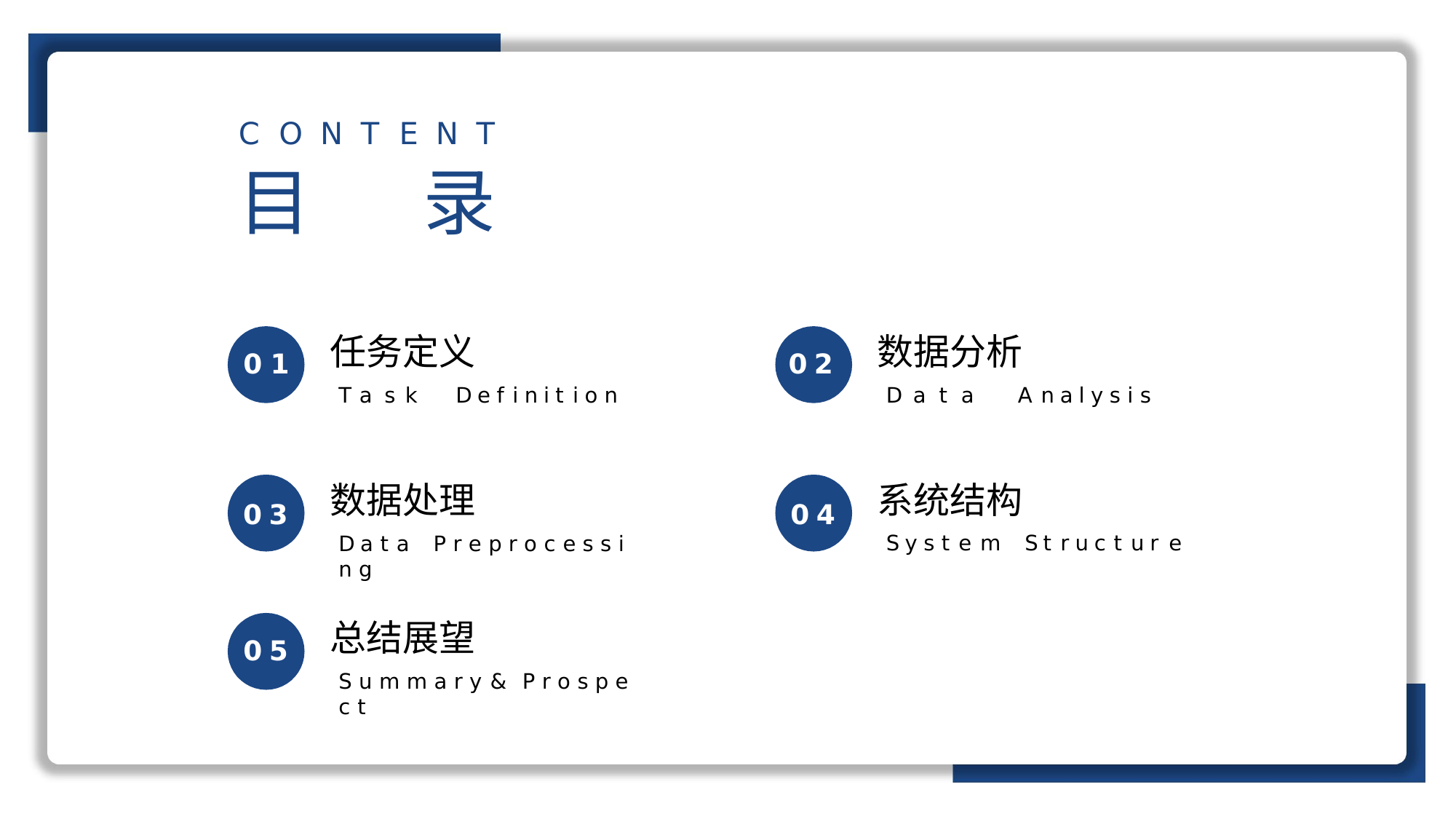

C	O	N	T	E	N	T
# 目	录
任务定义
T a s k	D e f i n i t i o n
数据分析
D  a  t a	A n a l y s i s

0 1
0 2
数据处理
D a t a	P r e p r o c e s s i n g
系统结构
S y s t e m

0 3
0 4
S t r u c t u r e
总结展望
S u m m a r y	&	P r o s p e c t

0 5